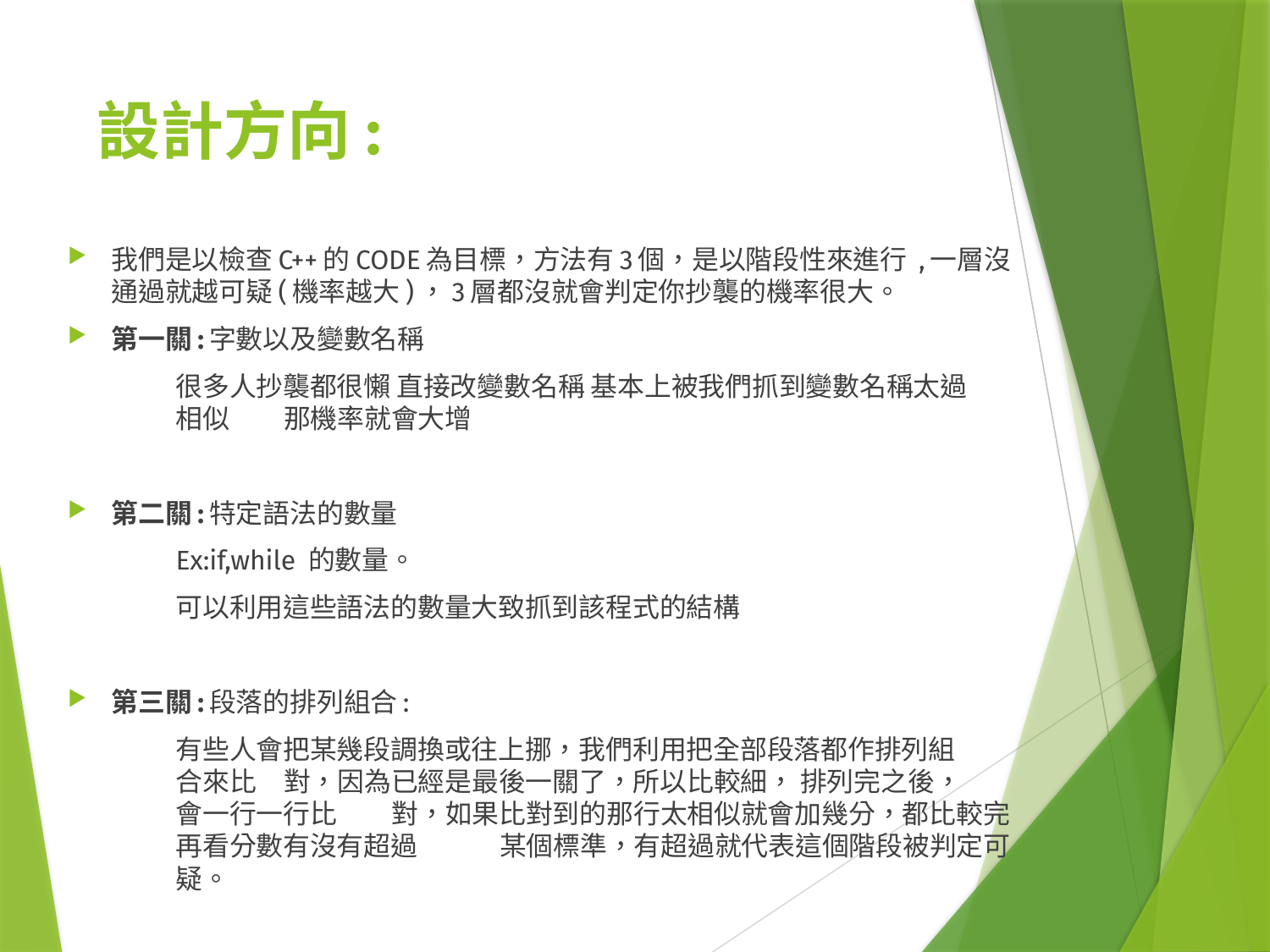

# 設計方向:
我們是以檢查C++的CODE為目標，方法有3個，是以階段性來進行 ,一層沒通過就越可疑(機率越大)，3層都沒就會判定你抄襲的機率很大。
第一關:字數以及變數名稱
	很多人抄襲都很懶 直接改變數名稱 基本上被我們抓到變數名稱太過	相似	那機率就會大增

第二關:特定語法的數量
	Ex:if,while 的數量。
	可以利用這些語法的數量大致抓到該程式的結構

第三關:段落的排列組合:
	有些人會把某幾段調換或往上挪，我們利用把全部段落都作排列組	合來比	對，因為已經是最後一關了，所以比較細， 排列完之後，	會一行一行比	對，如果比對到的那行太相似就會加幾分，都比較完	再看分數有沒有超過	某個標準，有超過就代表這個階段被判定可	疑。